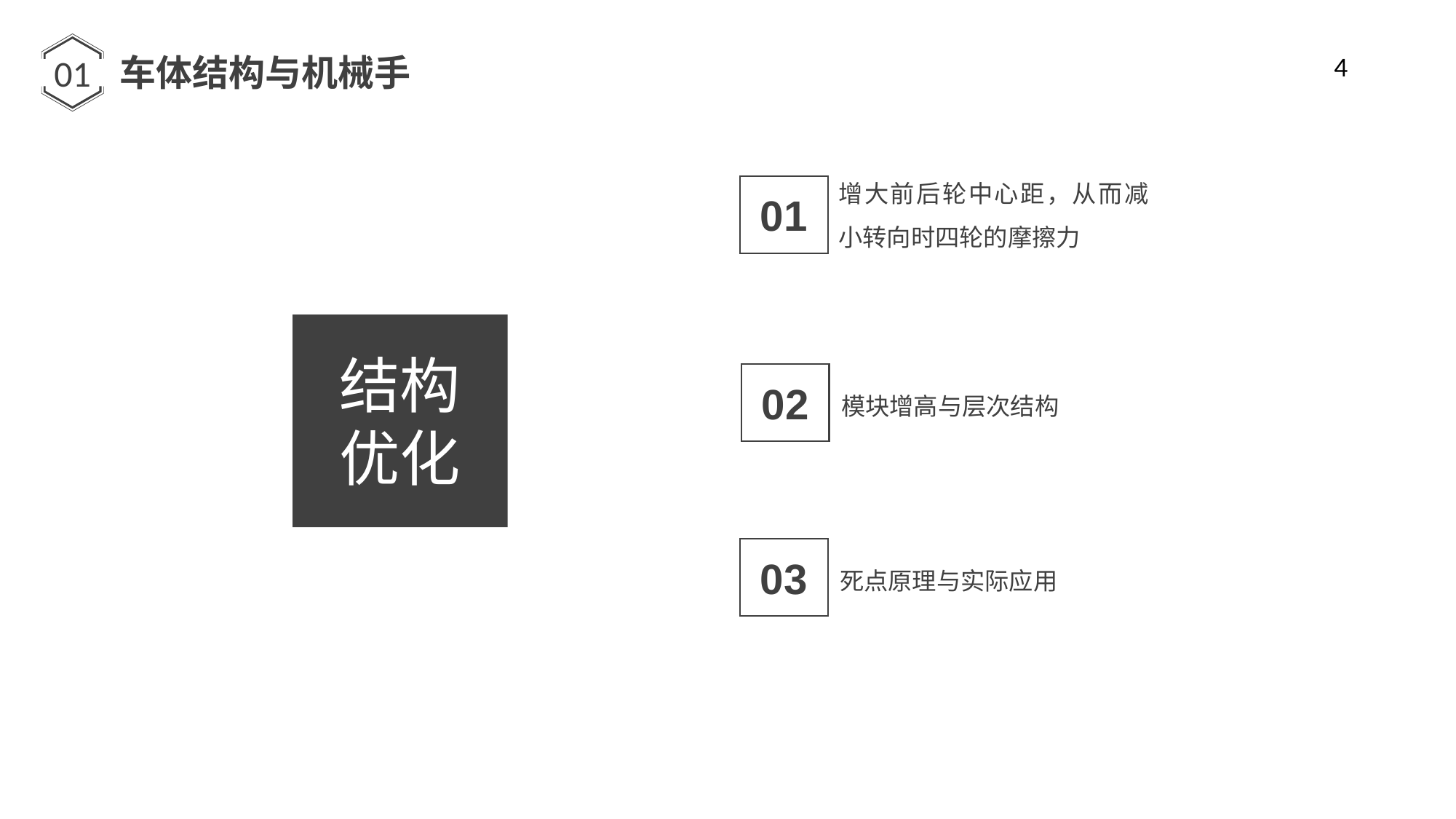

01
4
车体结构与机械手
增大前后轮中心距，从而减小转向时四轮的摩擦力
01

结构
优化
02
模块增高与层次结构
03
死点原理与实际应用